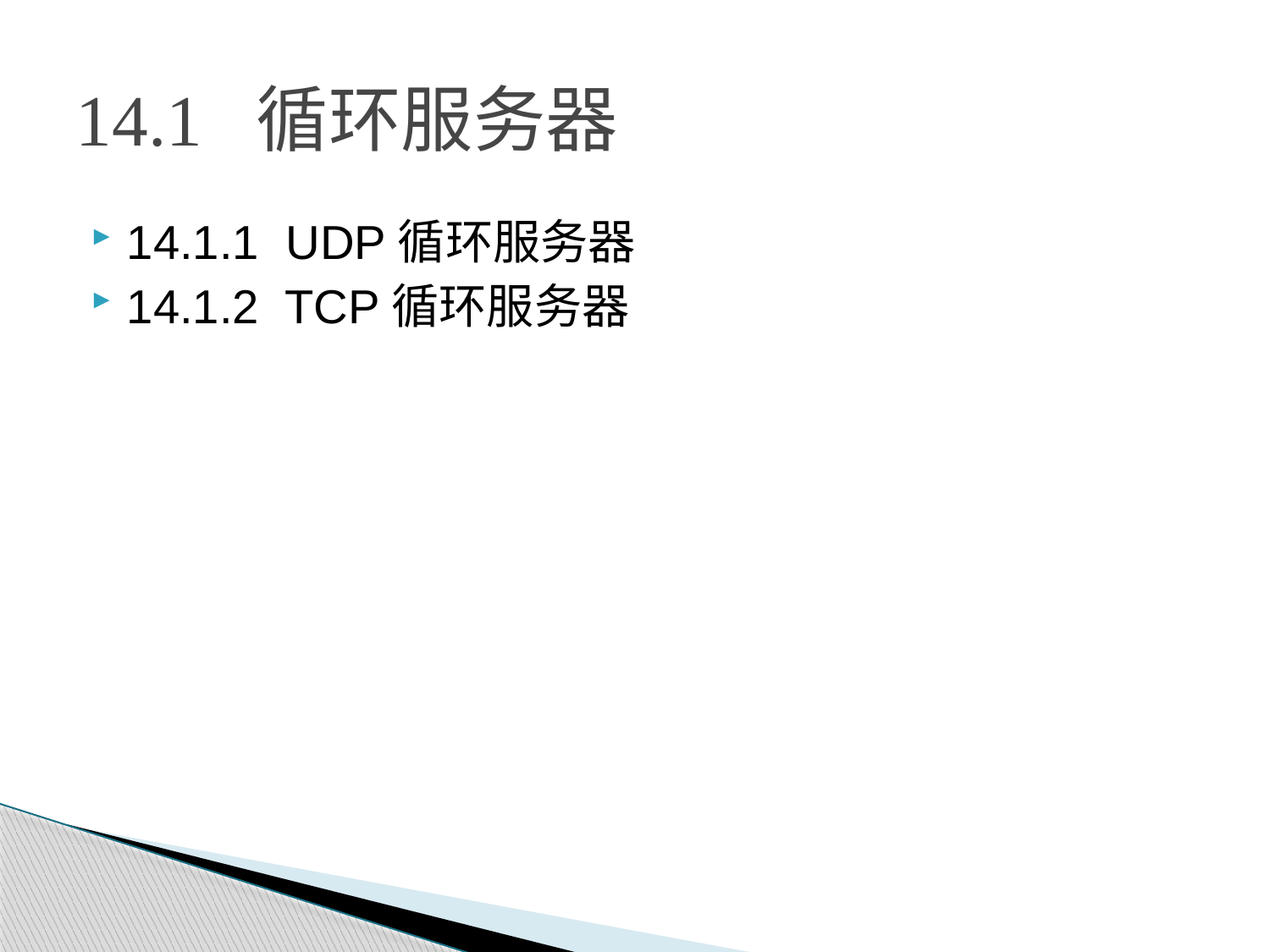

# 14.1  循环服务器
14.1.1  UDP循环服务器
14.1.2  TCP循环服务器